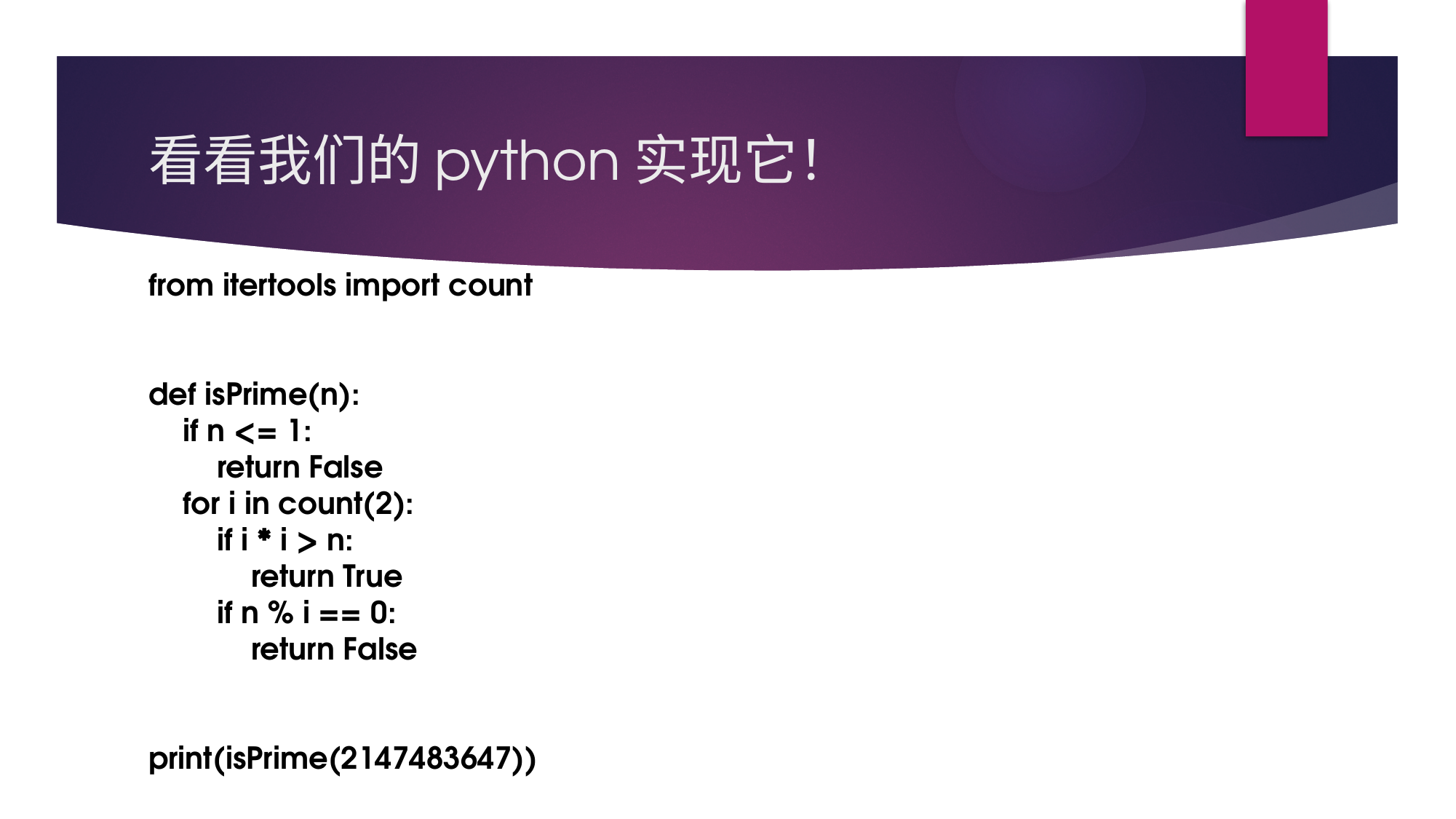

# 看看我们的python实现它！
from itertools import count

def isPrime(n):
    if n <= 1:
        return False
    for i in count(2):
        if i * i > n:
            return True
        if n % i == 0:
            return False

print(isPrime(2147483647))